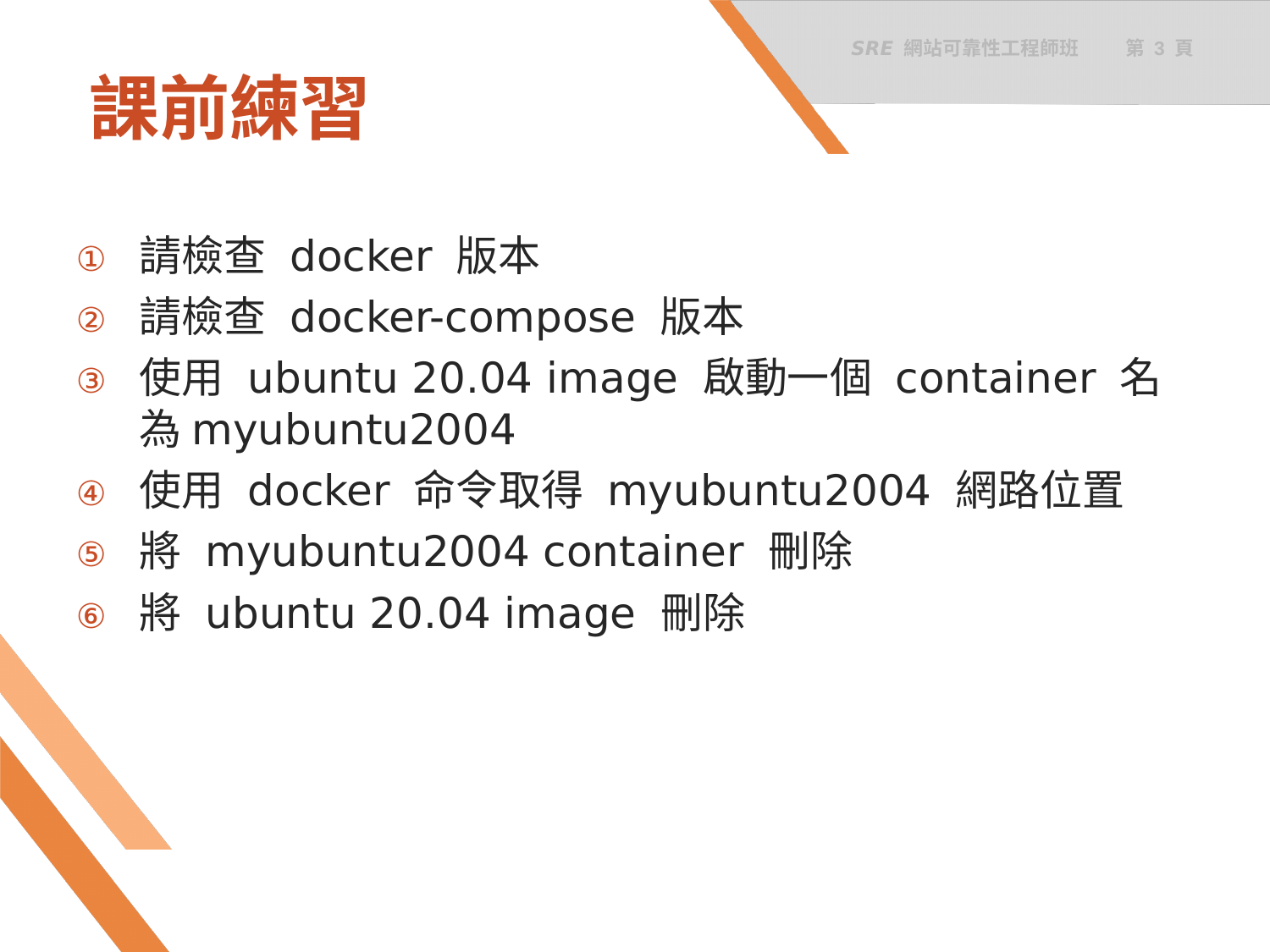

SRE 網站可靠性工程師班
第 3 頁
# 課前練習
請檢查 docker 版本
請檢查 docker-compose 版本
使用 ubuntu 20.04 image 啟動一個 container 名為myubuntu2004
使用 docker 命令取得 myubuntu2004 網路位置
將 myubuntu2004 container 刪除
將 ubuntu 20.04 image 刪除